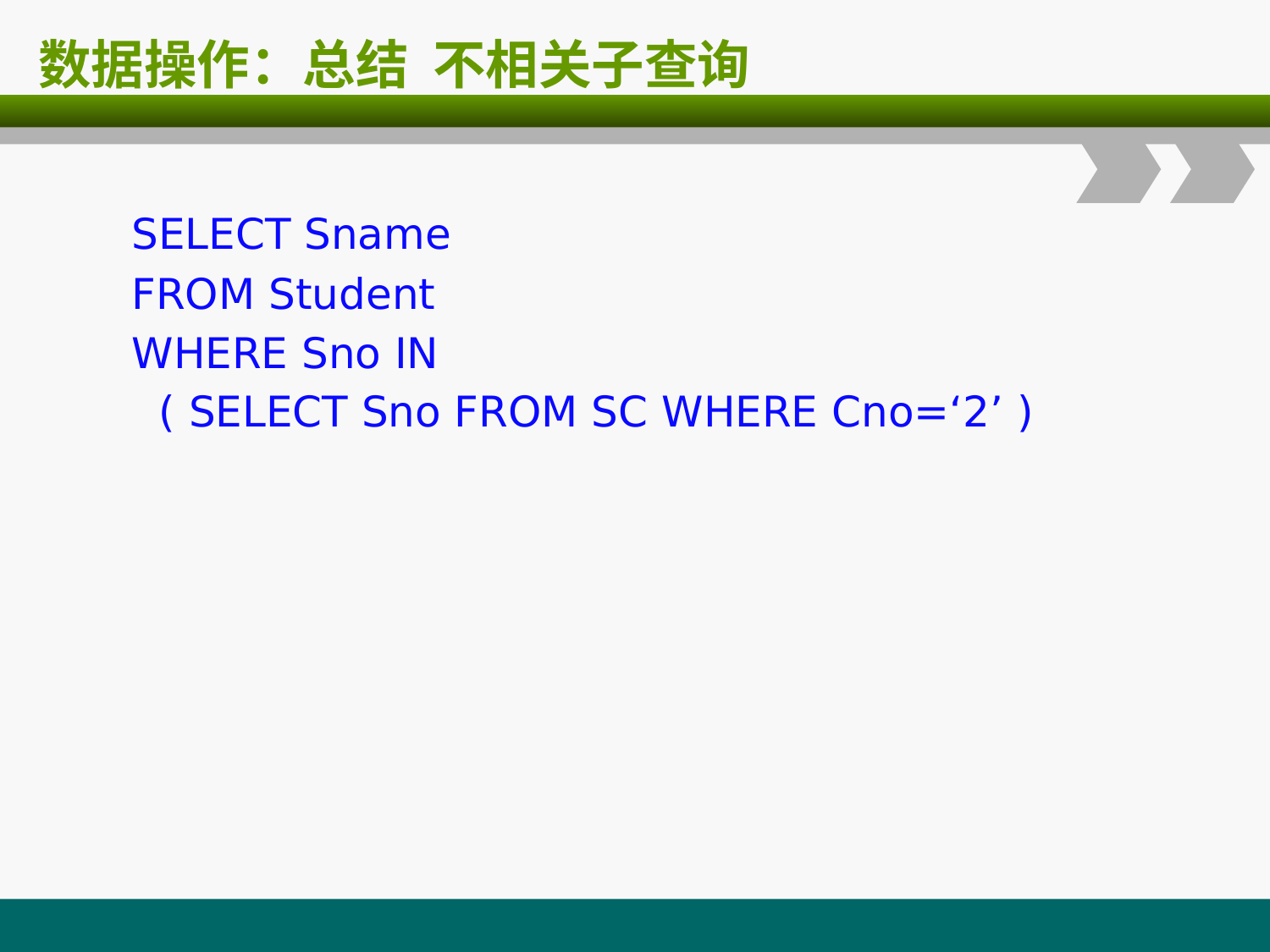

# 数据操作：总结  不相关子查询
SELECT Sname
FROM Student
WHERE Sno IN
  ( SELECT Sno FROM SC WHERE Cno=‘2’ )